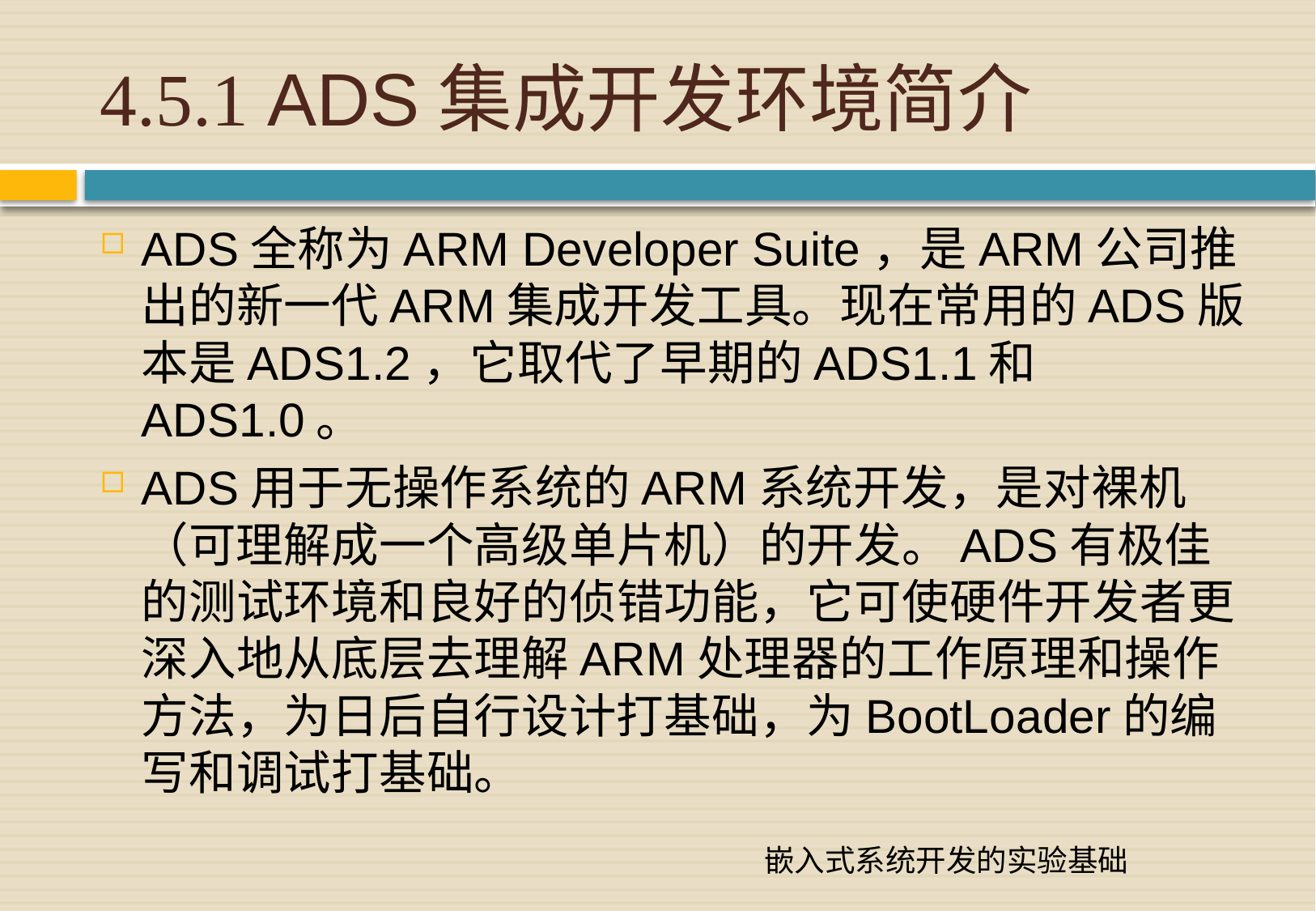

# 4.5.1 ADS集成开发环境简介
ADS全称为ARM Developer Suite，是ARM公司推出的新一代ARM集成开发工具。现在常用的ADS版本是ADS1.2，它取代了早期的ADS1.1和ADS1.0。
ADS用于无操作系统的ARM系统开发，是对裸机（可理解成一个高级单片机）的开发。ADS有极佳的测试环境和良好的侦错功能，它可使硬件开发者更深入地从底层去理解ARM处理器的工作原理和操作方法，为日后自行设计打基础，为BootLoader的编写和调试打基础。

嵌入式系统开发的实验基础